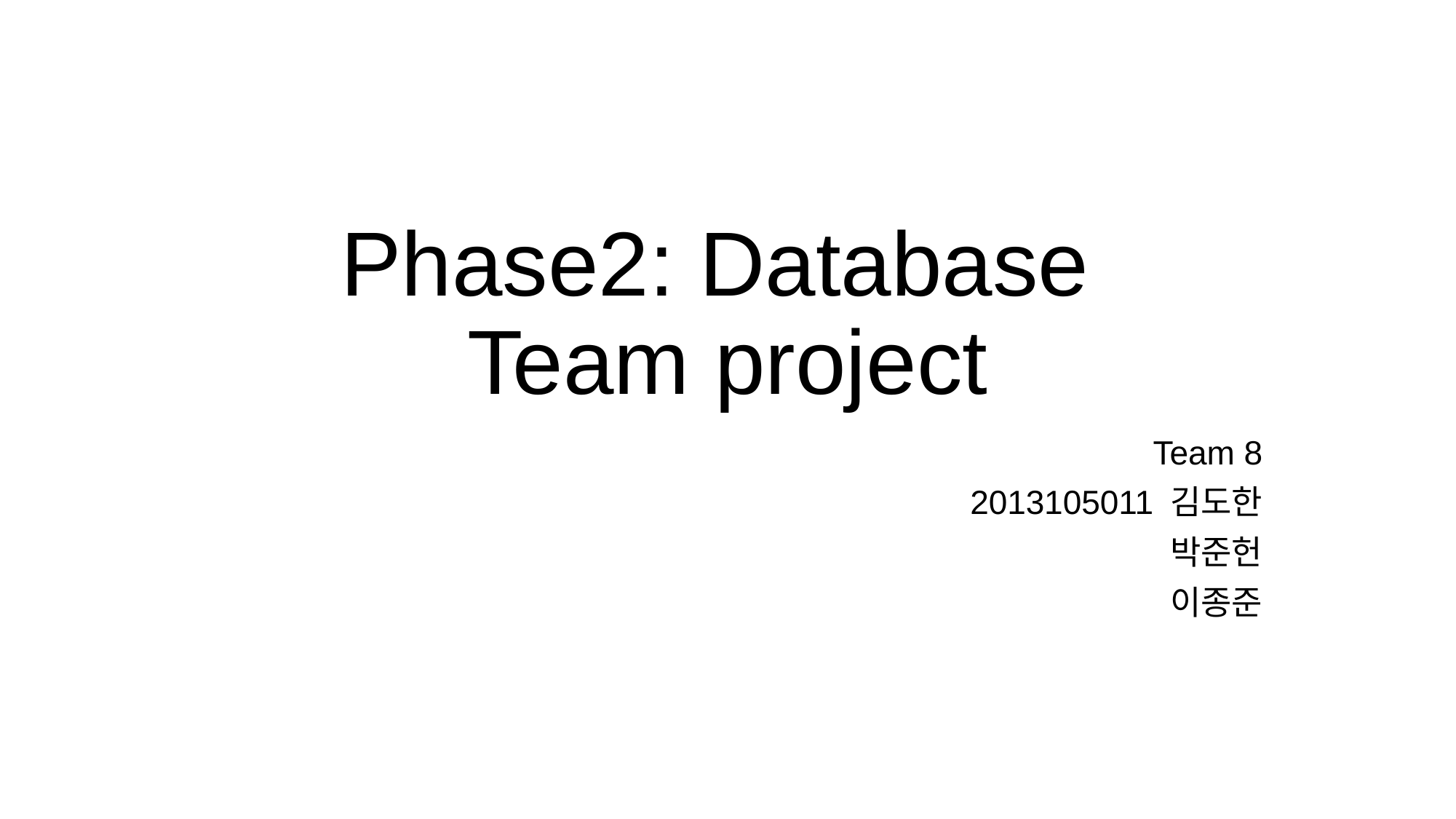

# Phase2: Database Team project
Team 8
2013105011 김도한
박준헌
이종준